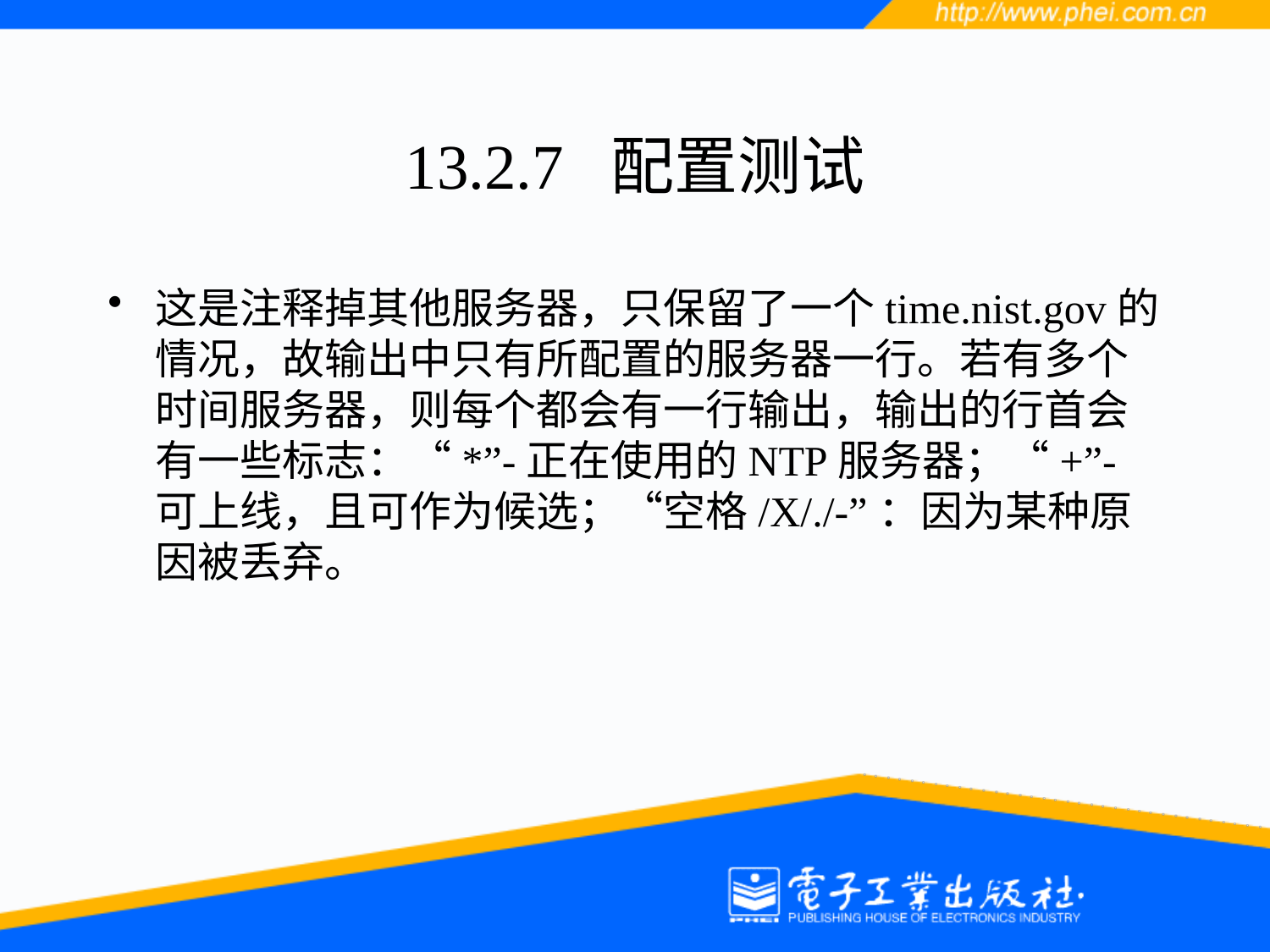

# 13.2.7  配置测试
这是注释掉其他服务器，只保留了一个time.nist.gov的情况，故输出中只有所配置的服务器一行。若有多个时间服务器，则每个都会有一行输出，输出的行首会有一些标志：“*”-正在使用的NTP服务器；“+”-可上线，且可作为候选；“空格/X/./-”：因为某种原因被丢弃。